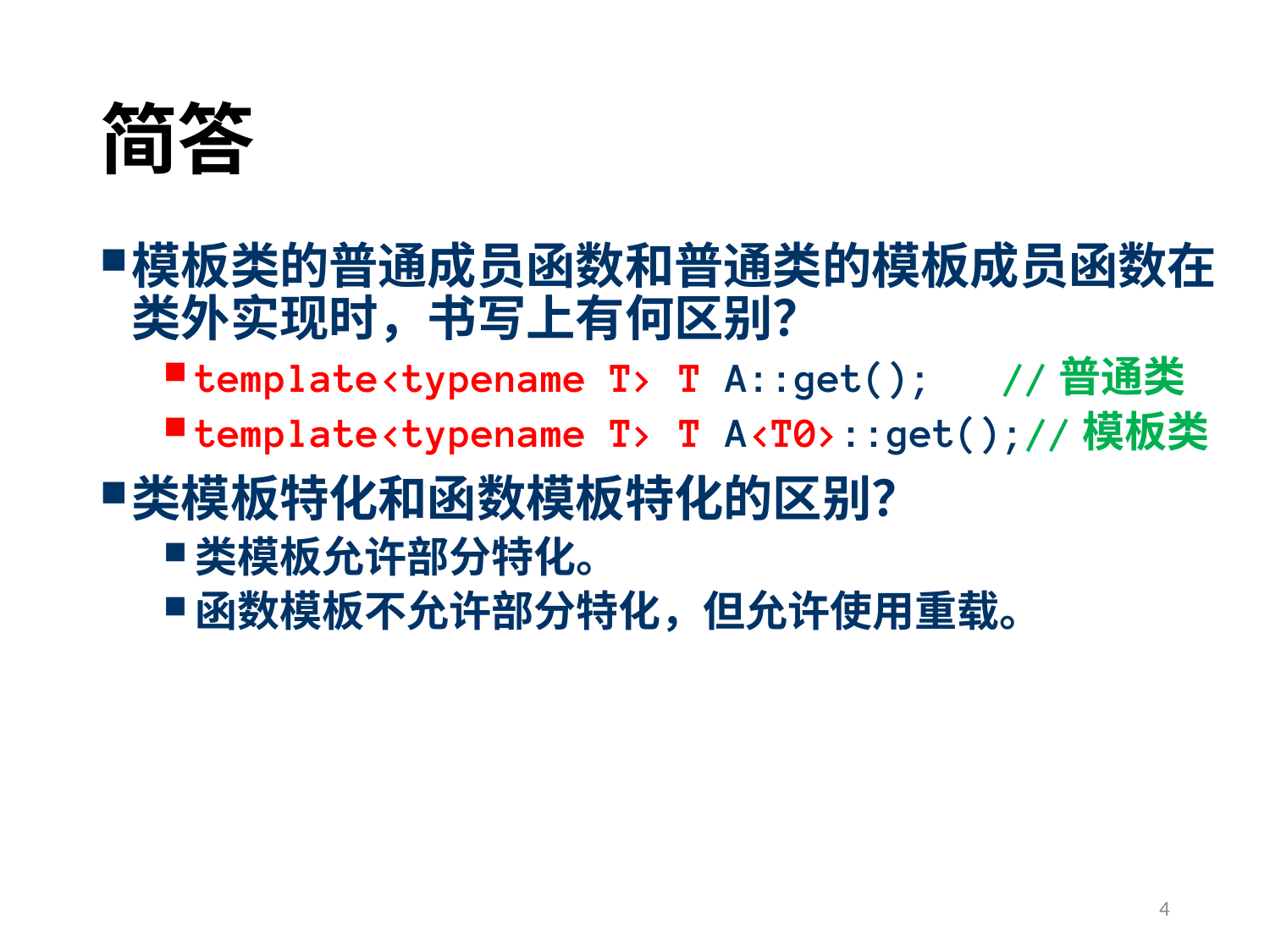

# 简答
模板类的普通成员函数和普通类的模板成员函数在类外实现时，书写上有何区别？
template<typename T> T A::get();   //普通类
template<typename T> T A<T0>::get();//模板类
类模板特化和函数模板特化的区别？
类模板允许部分特化。
函数模板不允许部分特化，但允许使用重载。

4